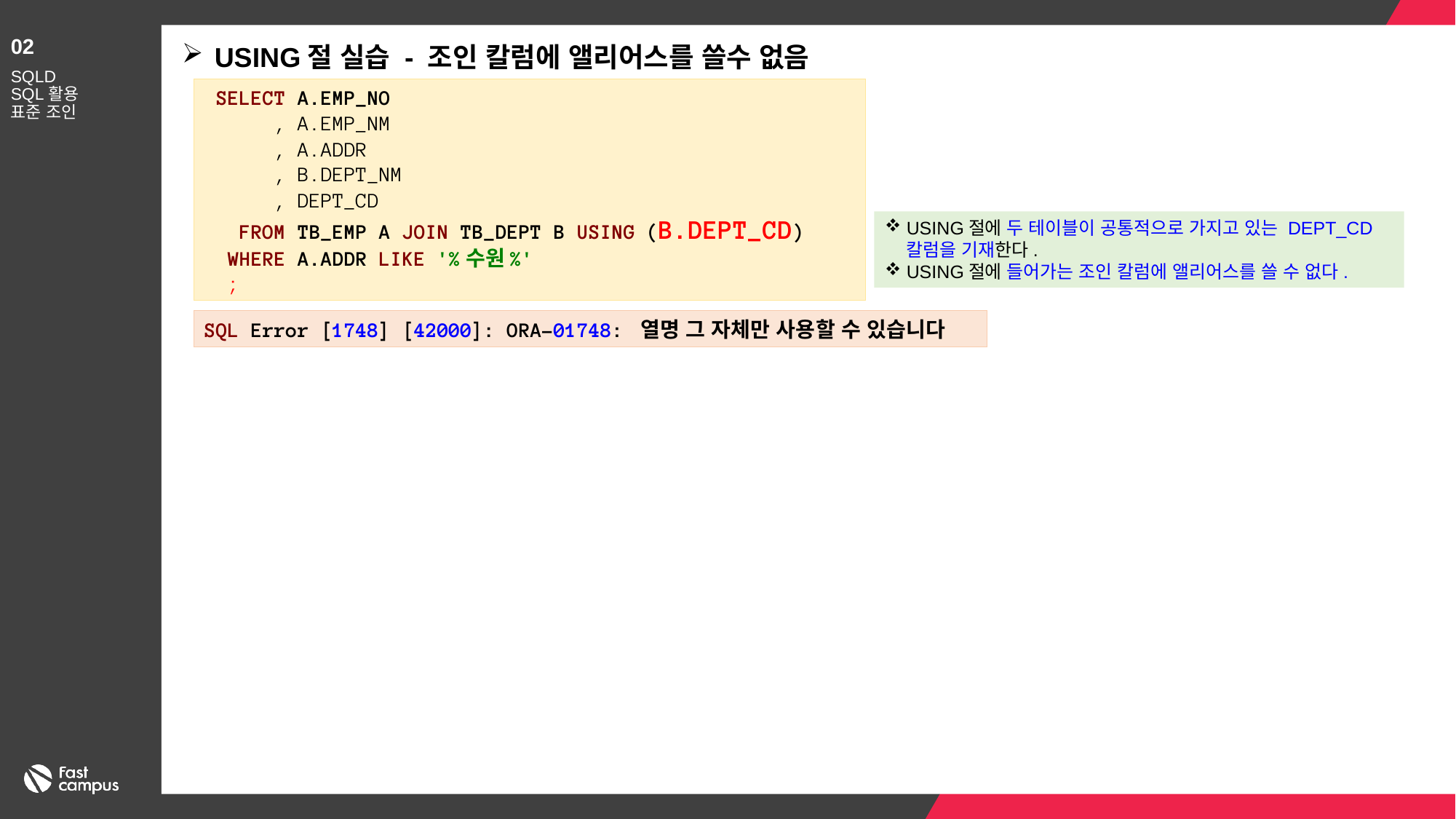

02
USING절 실습 - 조인 칼럼에 앨리어스를 쓸수 없음
SQLD
SQL활용
표준 조인
 SELECT A.EMP_NO
      , A.EMP_NM
      , A.ADDR
      , B.DEPT_NM
      , DEPT_CD
   FROM TB_EMP A JOIN TB_DEPT B USING (B.DEPT_CD)
  WHERE A.ADDR LIKE '%수원%'
  ;
USING절에 두 테이블이 공통적으로 가지고 있는 DEPT_CD 칼럼을 기재한다.
USING절에 들어가는 조인 칼럼에 앨리어스를 쓸 수 없다.
SQL Error [1748] [42000]: ORA-01748: 열명 그 자체만 사용할 수 있습니다